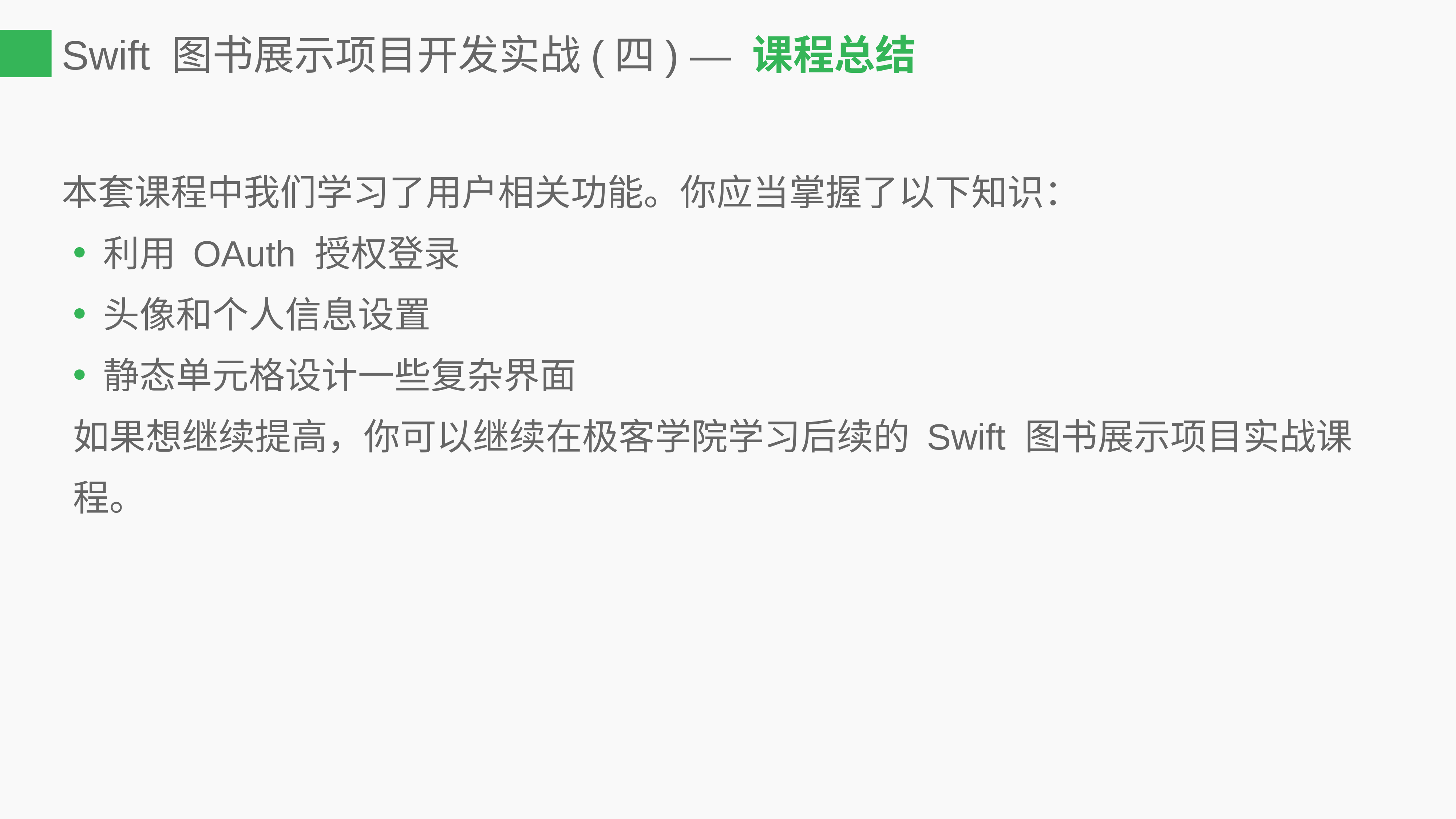

# Swift 图书展示项目开发实战(四) — 课程总结
本套课程中我们学习了用户相关功能。你应当掌握了以下知识：
利用 OAuth 授权登录
头像和个人信息设置
静态单元格设计一些复杂界面
如果想继续提高，你可以继续在极客学院学习后续的 Swift 图书展示项目实战课程。